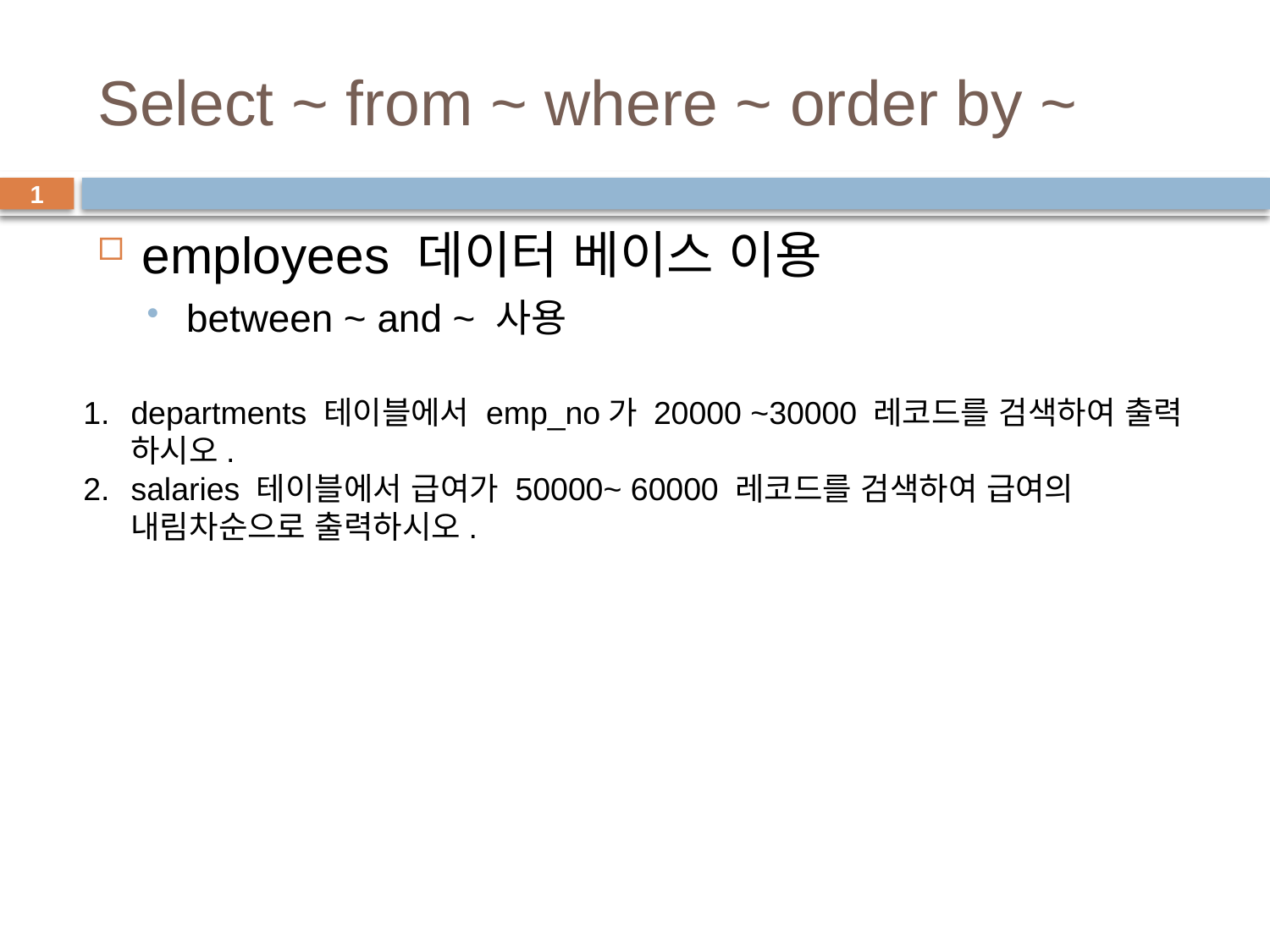

# Select ~ from ~ where ~ order by ~
1
employees 데이터 베이스 이용
between ~ and ~ 사용

departments 테이블에서 emp_no가 20000 ~30000 레코드를 검색하여 출력 하시오.
salaries 테이블에서 급여가 50000~ 60000 레코드를 검색하여 급여의 내림차순으로 출력하시오.